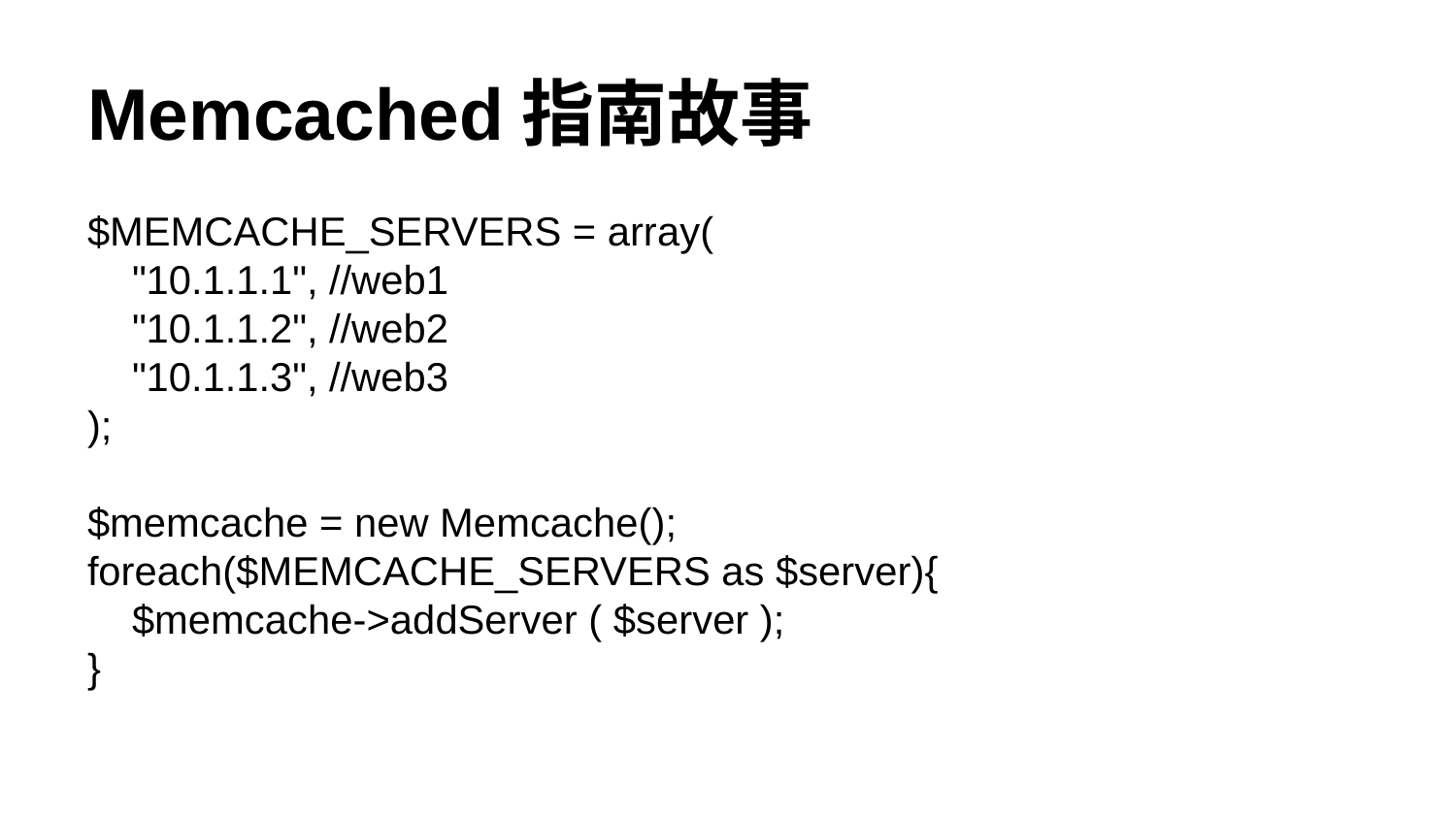

# Memcached指南故事
$MEMCACHE_SERVERS = array(
    "10.1.1.1", //web1
    "10.1.1.2", //web2
    "10.1.1.3", //web3
);

$memcache = new Memcache();
foreach($MEMCACHE_SERVERS as $server){
    $memcache->addServer ( $server );
}